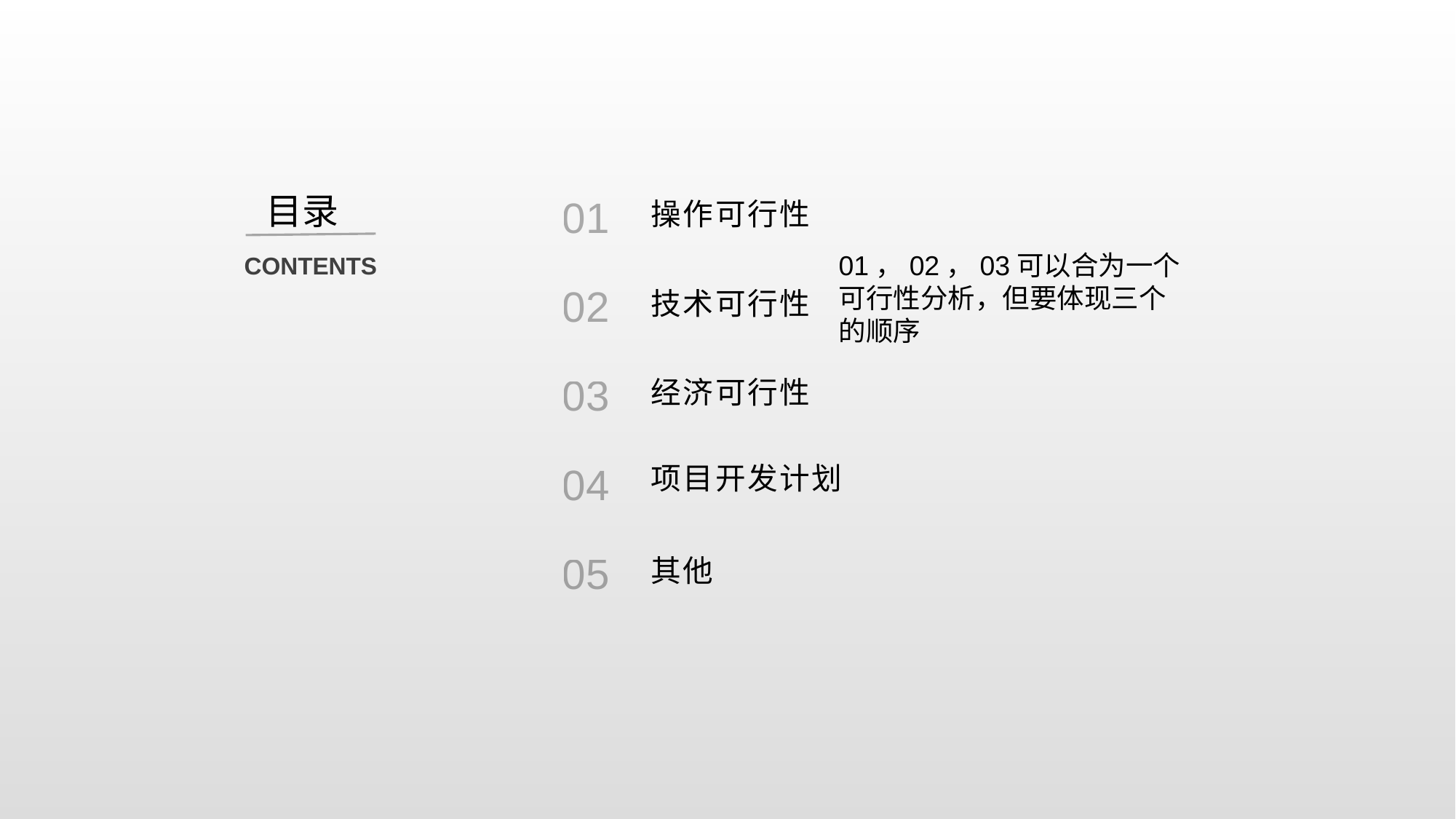

目录
01
操作可行性
CONTENTS
01，02，03可以合为一个可行性分析，但要体现三个的顺序
02
技术可行性
03
经济可行性
04
项目开发计划
05
其他